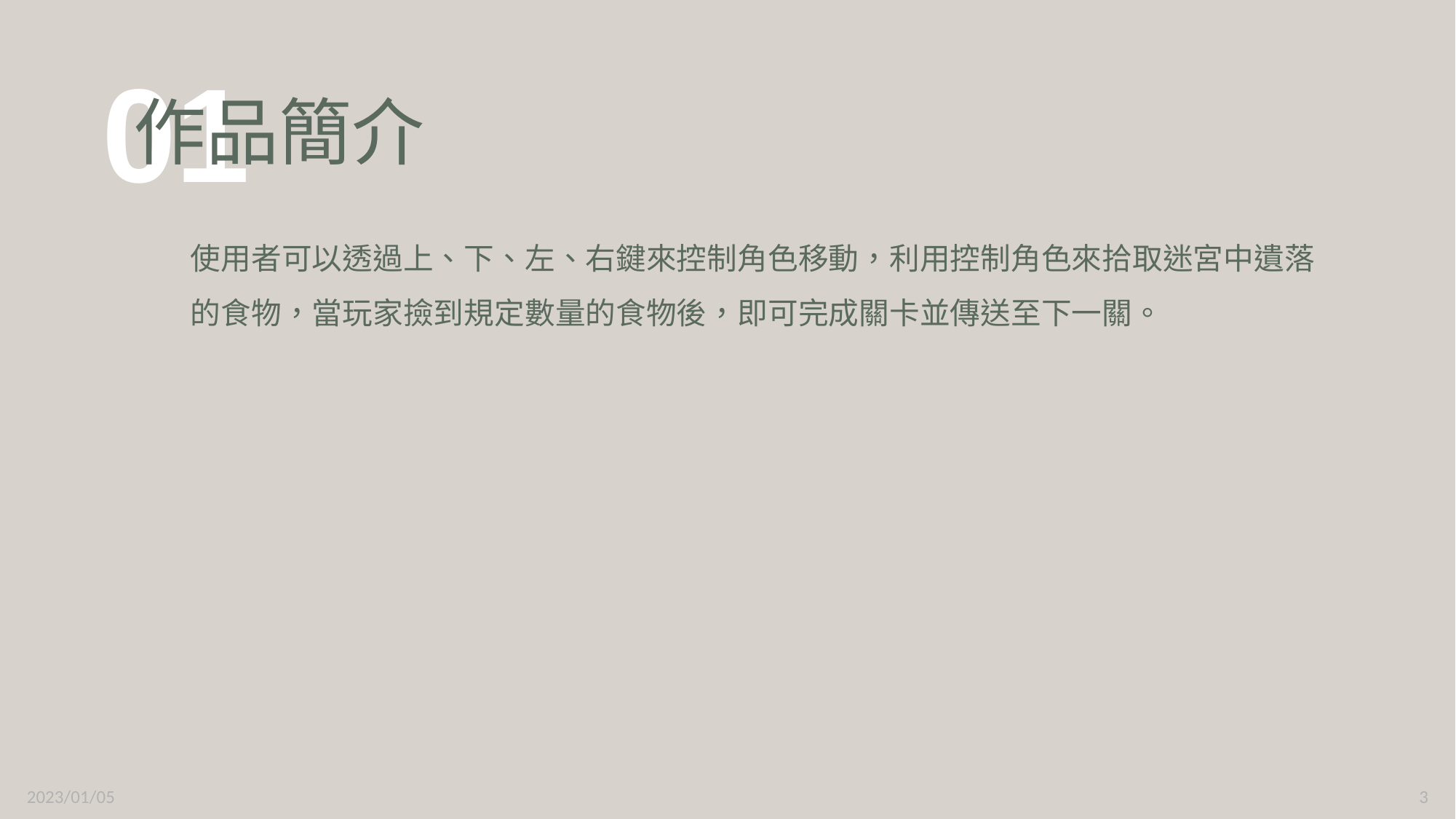

# 作品簡介
01
使用者可以透過上、下、左、右鍵來控制角色移動，利用控制角色來拾取迷宮中遺落的食物，當玩家撿到規定數量的食物後，即可完成關卡並傳送至下一關。
2023/01/05
3